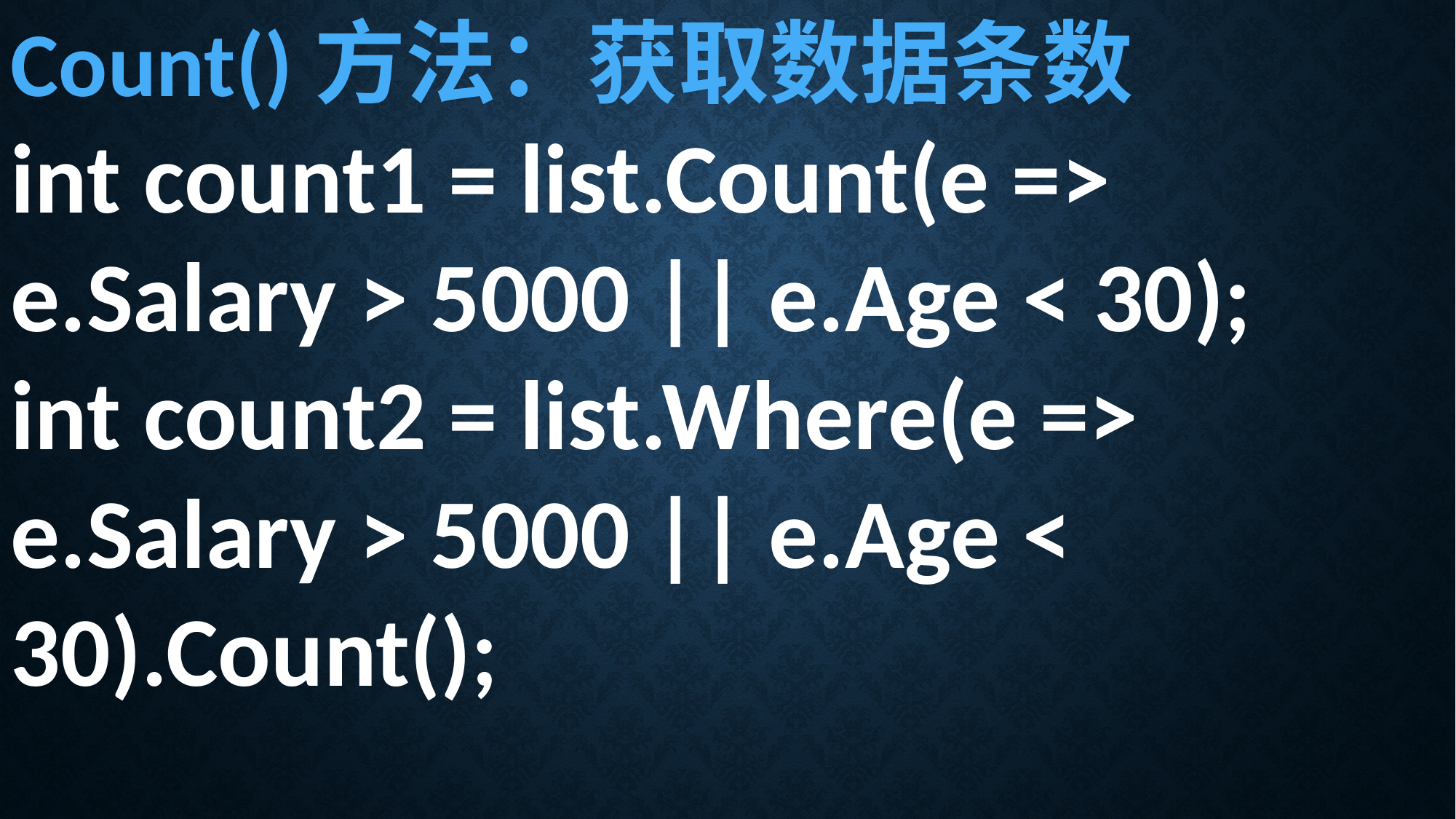

Count()方法：获取数据条数
int count1 = list.Count(e => e.Salary > 5000 || e.Age < 30);
int count2 = list.Where(e => e.Salary > 5000 || e.Age < 30).Count();